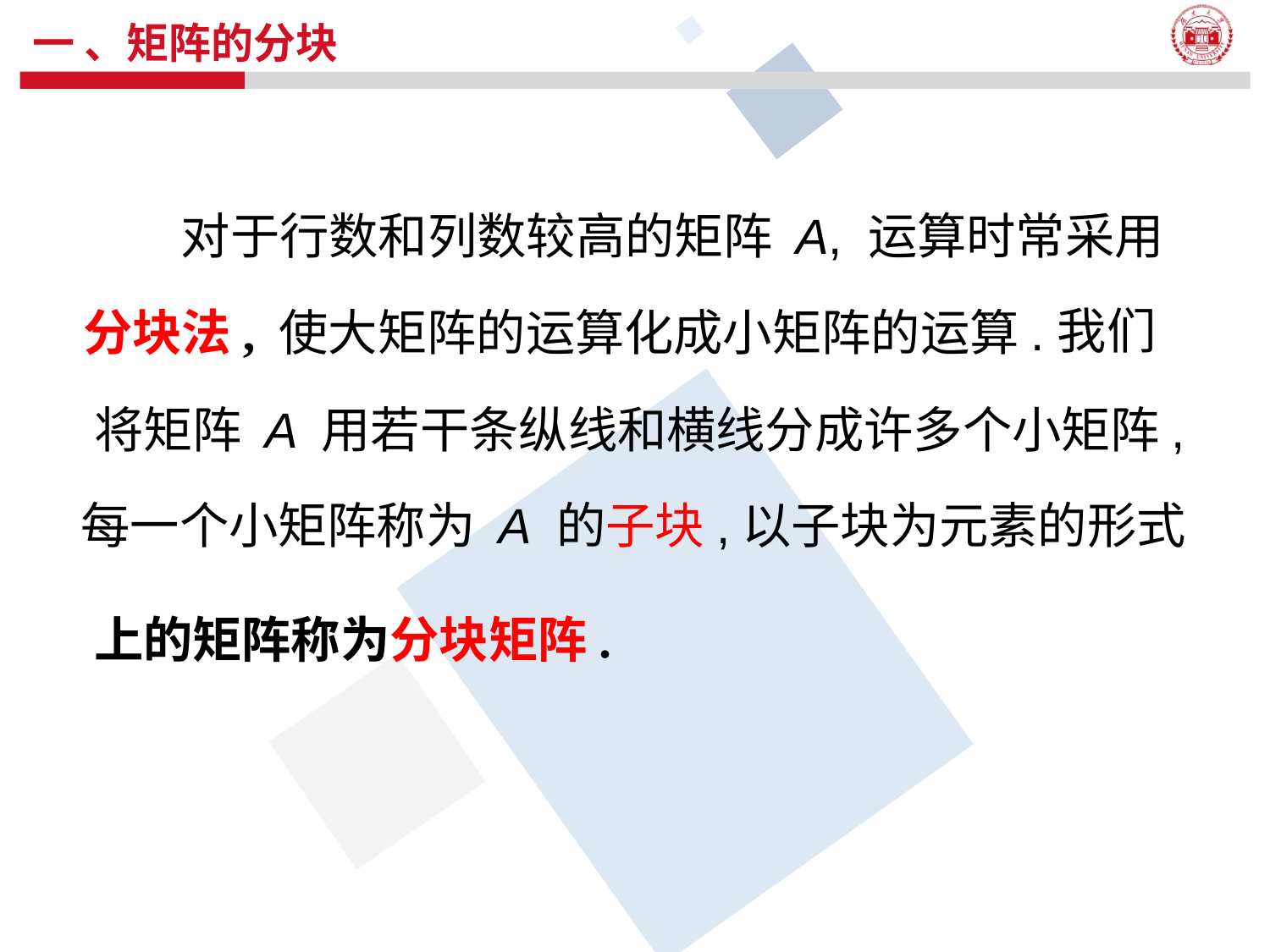

# 一 、矩阵的分块
对于行数和列数较高的矩阵 A, 运算时常采用
我们
分块法, 使大矩阵的运算化成小矩阵的运算.
将矩阵 A 用若干条纵线和横线分成许多个小矩阵,
每一个小矩阵称为 A 的子块,以子块为元素的形式
上的矩阵称为分块矩阵.